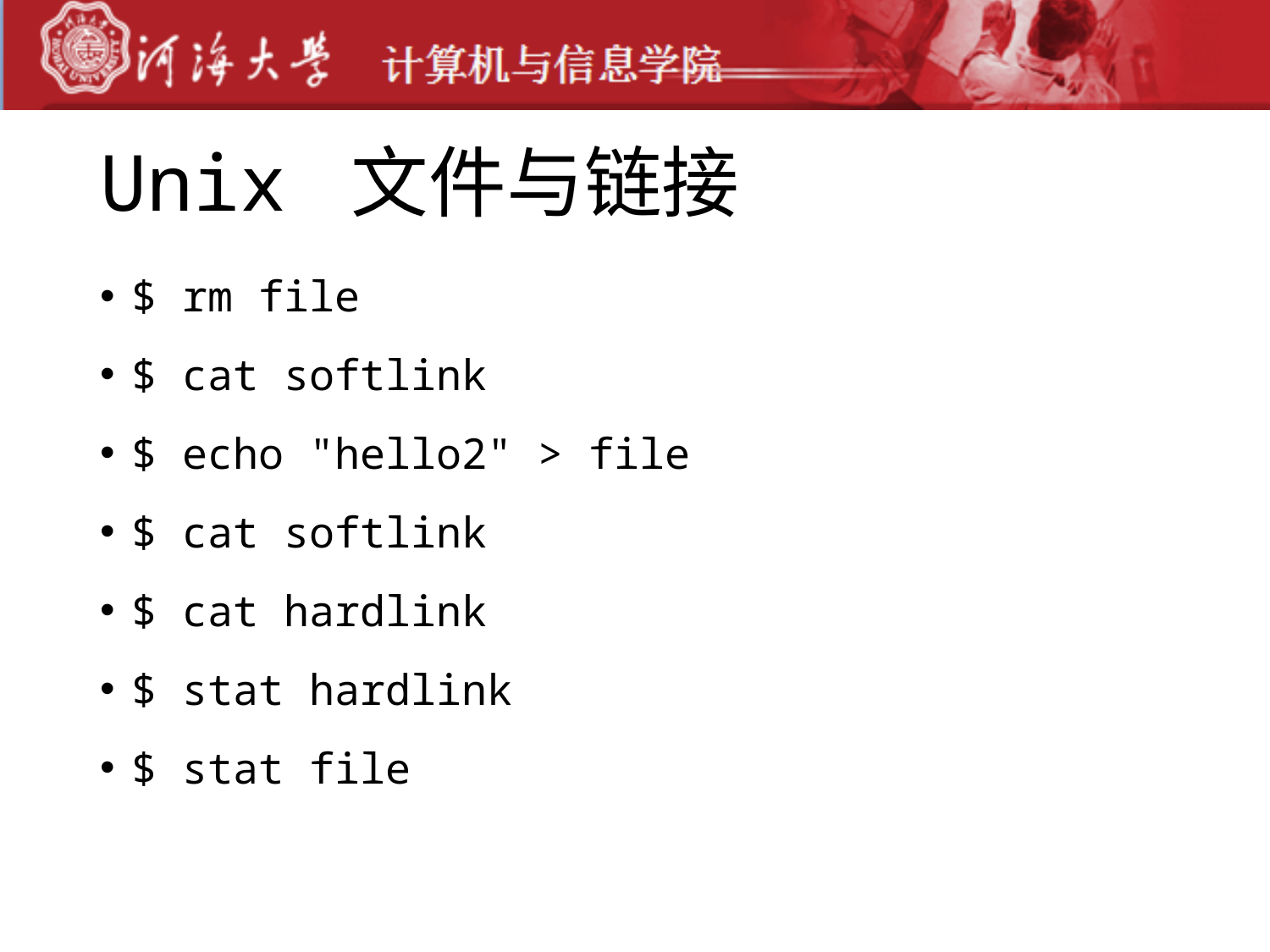

# Unix 文件与链接
$ rm file
$ cat softlink
$ echo "hello2" > file
$ cat softlink
$ cat hardlink
$ stat hardlink
$ stat file